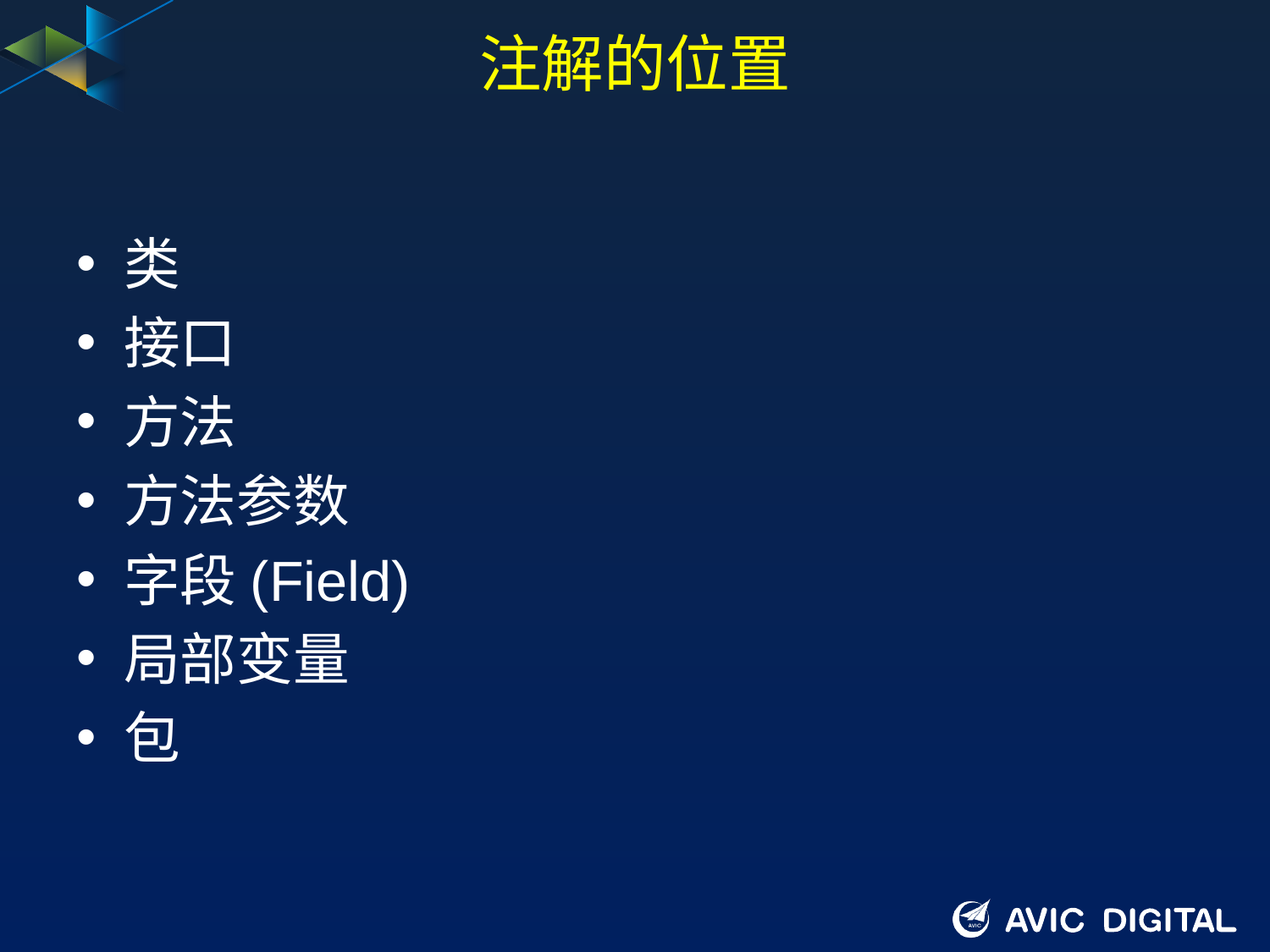

# 注解的位置
类
接口
方法
方法参数
字段(Field)
局部变量
包